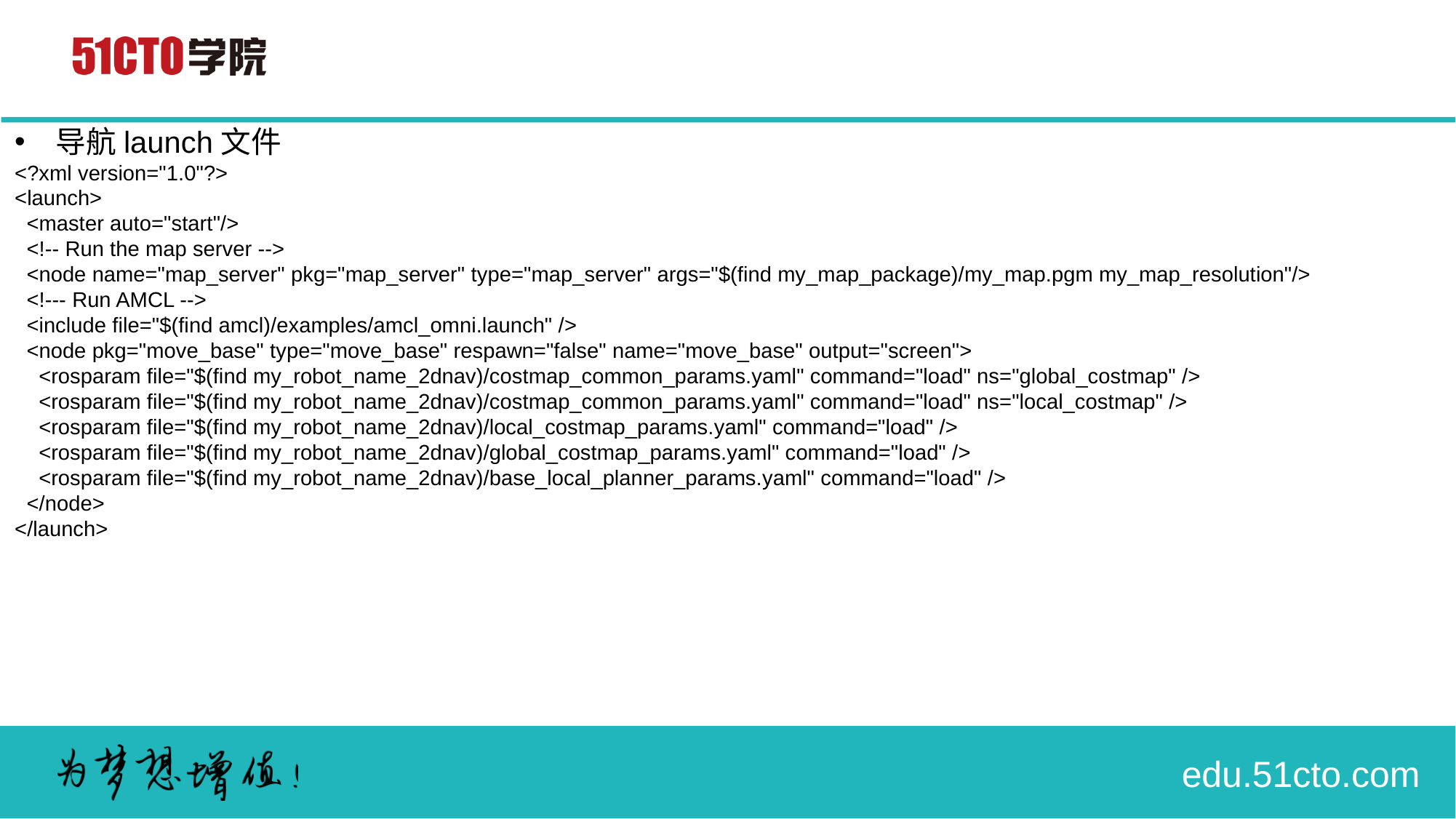

导航launch文件
<?xml version="1.0"?>
<launch>
  <master auto="start"/>
  <!-- Run the map server -->
  <node name="map_server" pkg="map_server" type="map_server" args="$(find my_map_package)/my_map.pgm my_map_resolution"/>
  <!--- Run AMCL -->
  <include file="$(find amcl)/examples/amcl_omni.launch" />
  <node pkg="move_base" type="move_base" respawn="false" name="move_base" output="screen">
    <rosparam file="$(find my_robot_name_2dnav)/costmap_common_params.yaml" command="load" ns="global_costmap" />
    <rosparam file="$(find my_robot_name_2dnav)/costmap_common_params.yaml" command="load" ns="local_costmap" />
    <rosparam file="$(find my_robot_name_2dnav)/local_costmap_params.yaml" command="load" />
    <rosparam file="$(find my_robot_name_2dnav)/global_costmap_params.yaml" command="load" />
    <rosparam file="$(find my_robot_name_2dnav)/base_local_planner_params.yaml" command="load" />
  </node>
</launch>